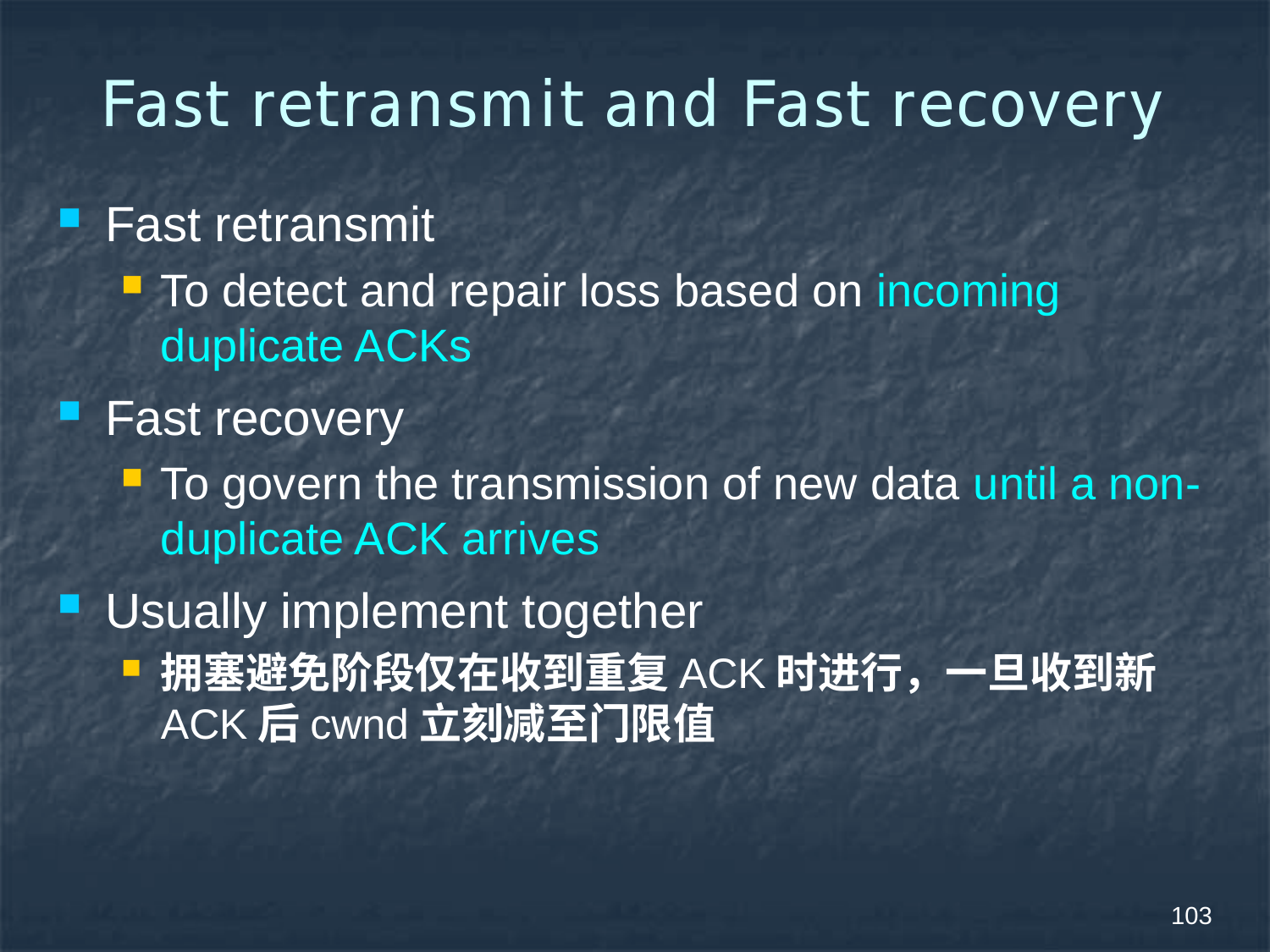

# Fast retransmit and Fast recovery
Fast retransmit
To detect and repair loss based on incoming duplicate ACKs
Fast recovery
To govern the transmission of new data until a non-duplicate ACK arrives
Usually implement together
拥塞避免阶段仅在收到重复ACK时进行，一旦收到新ACK后cwnd立刻减至门限值
103